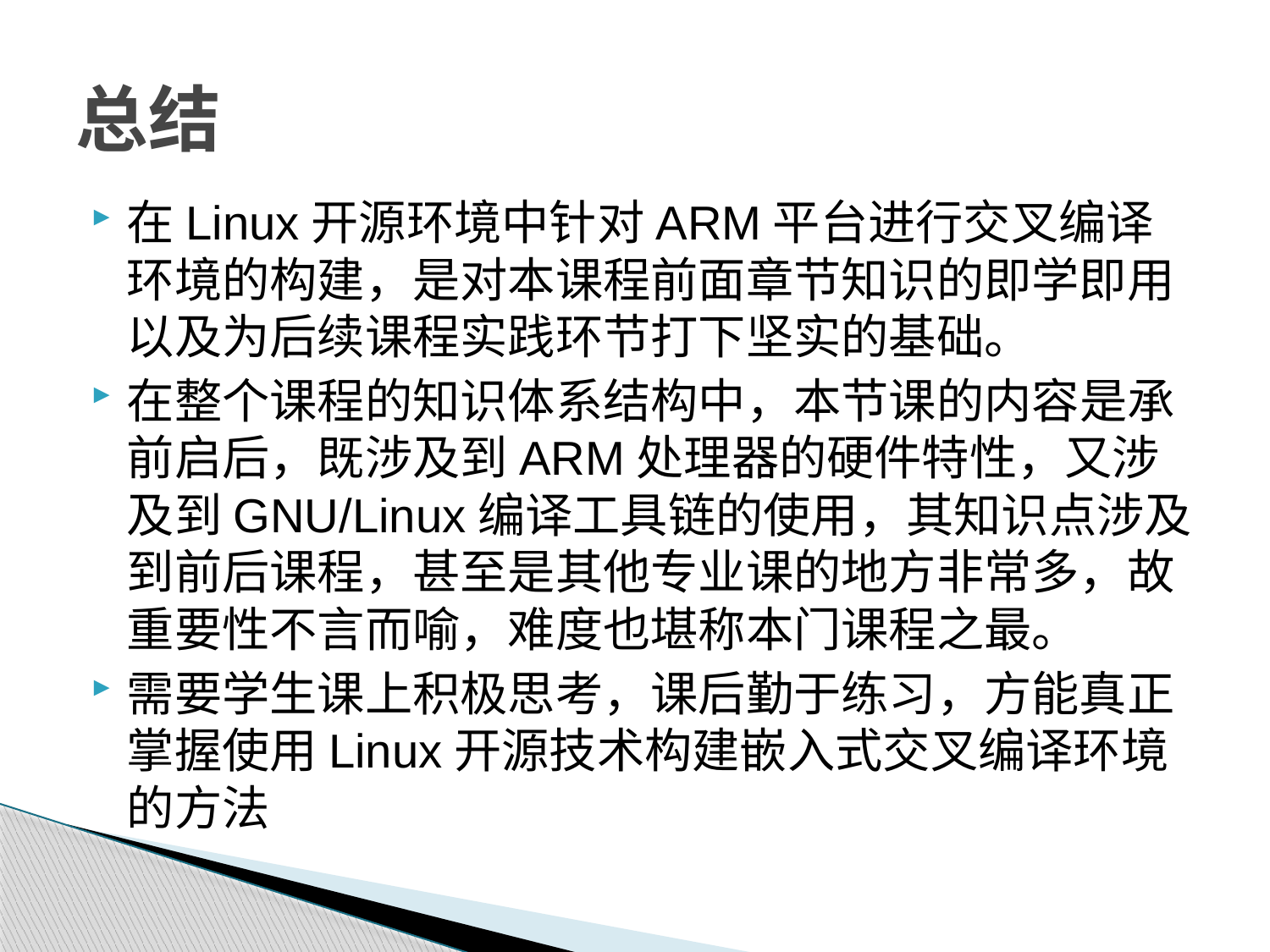

# 总结
在Linux开源环境中针对ARM平台进行交叉编译环境的构建，是对本课程前面章节知识的即学即用以及为后续课程实践环节打下坚实的基础。
在整个课程的知识体系结构中，本节课的内容是承前启后，既涉及到ARM处理器的硬件特性，又涉及到GNU/Linux编译工具链的使用，其知识点涉及到前后课程，甚至是其他专业课的地方非常多，故重要性不言而喻，难度也堪称本门课程之最。
需要学生课上积极思考，课后勤于练习，方能真正掌握使用Linux开源技术构建嵌入式交叉编译环境的方法